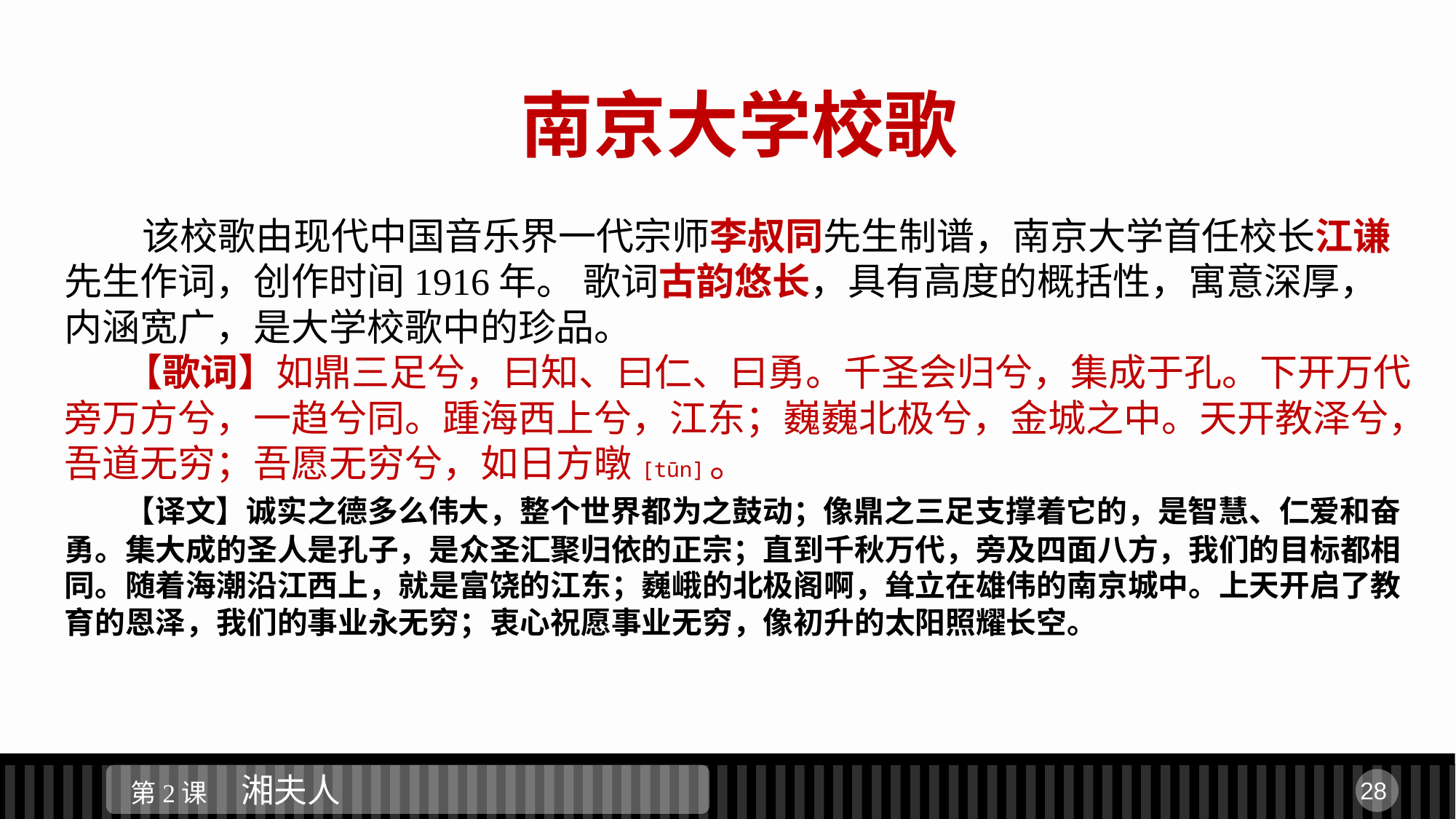

南京大学校歌

        该校歌由现代中国音乐界一代宗师李叔同先生制谱，南京大学首任校长江谦先生作词，创作时间1916年。 歌词古韵悠长，具有高度的概括性，寓意深厚，内涵宽广，是大学校歌中的珍品。
      【歌词】如鼎三足兮，曰知、曰仁、曰勇。千圣会归兮，集成于孔。下开万代旁万方兮，一趋兮同。踵海西上兮，江东；巍巍北极兮，金城之中。天开教泽兮，吾道无穷；吾愿无穷兮，如日方暾[tūn]。
      【译文】诚实之德多么伟大，整个世界都为之鼓动；像鼎之三足支撑着它的，是智慧、仁爱和奋勇。集大成的圣人是孔子，是众圣汇聚归依的正宗；直到千秋万代，旁及四面八方，我们的目标都相同。随着海潮沿江西上，就是富饶的江东；巍峨的北极阁啊，耸立在雄伟的南京城中。上天开启了教育的恩泽，我们的事业永无穷；衷心祝愿事业无穷，像初升的太阳照耀长空。